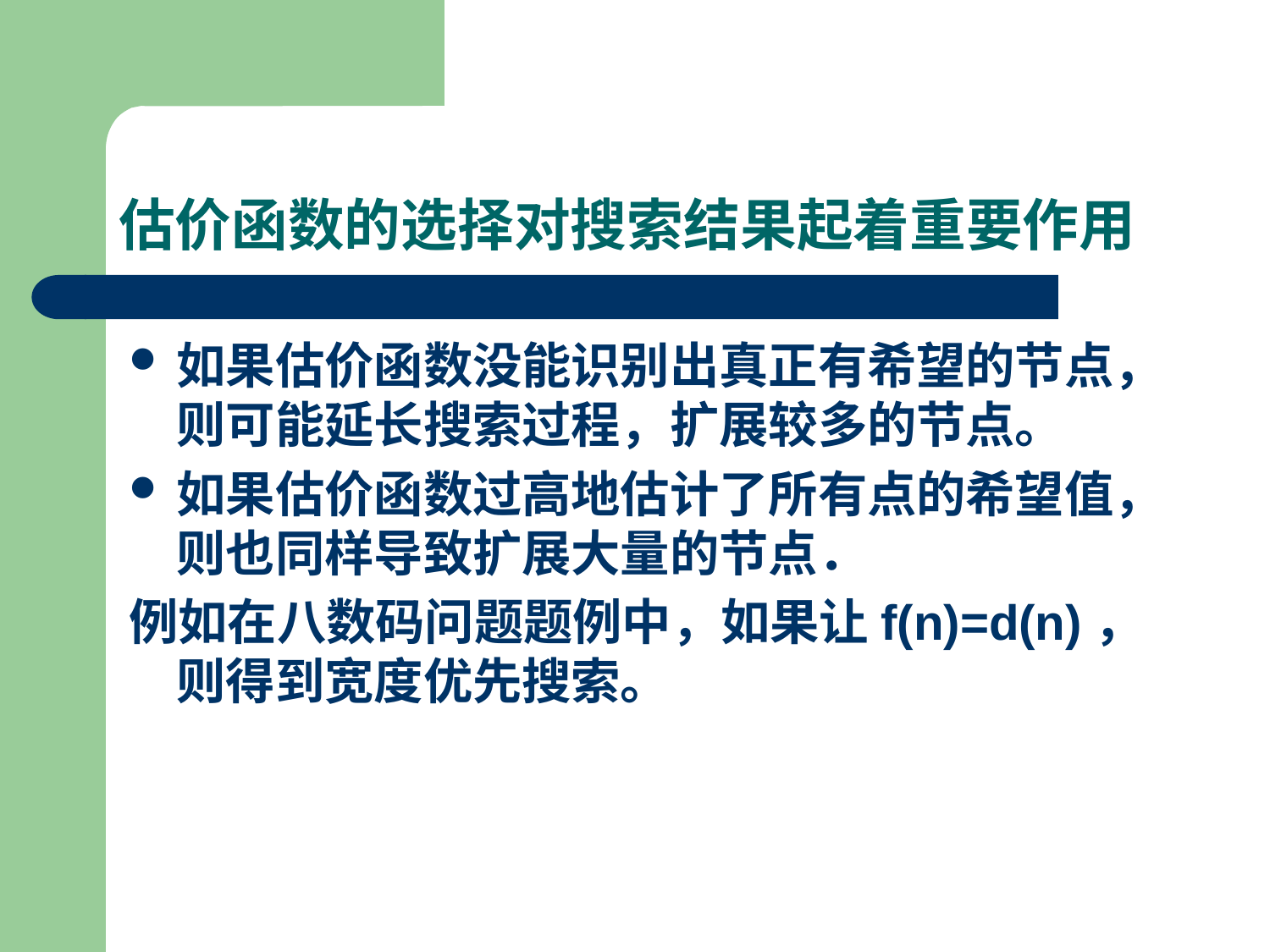

# 估价函数的选择对搜索结果起着重要作用
如果估价函数没能识别出真正有希望的节点，则可能延长搜索过程，扩展较多的节点。
如果估价函数过高地估计了所有点的希望值，则也同样导致扩展大量的节点．
例如在八数码问题题例中，如果让f(n)=d(n)，则得到宽度优先搜索。
37